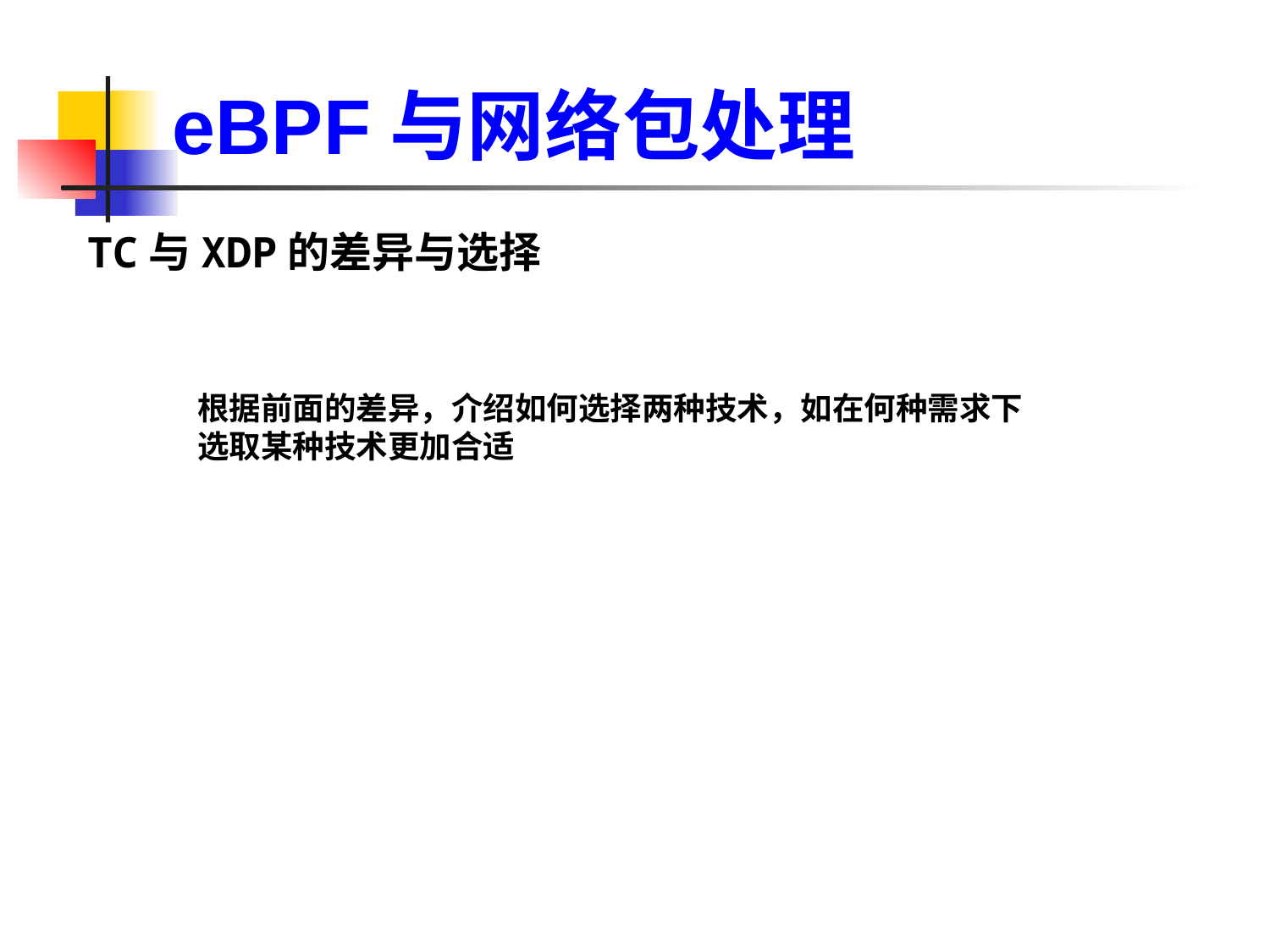

eBPF与网络包处理
TC与XDP的差异与选择
根据前面的差异，介绍如何选择两种技术，如在何种需求下选取某种技术更加合适